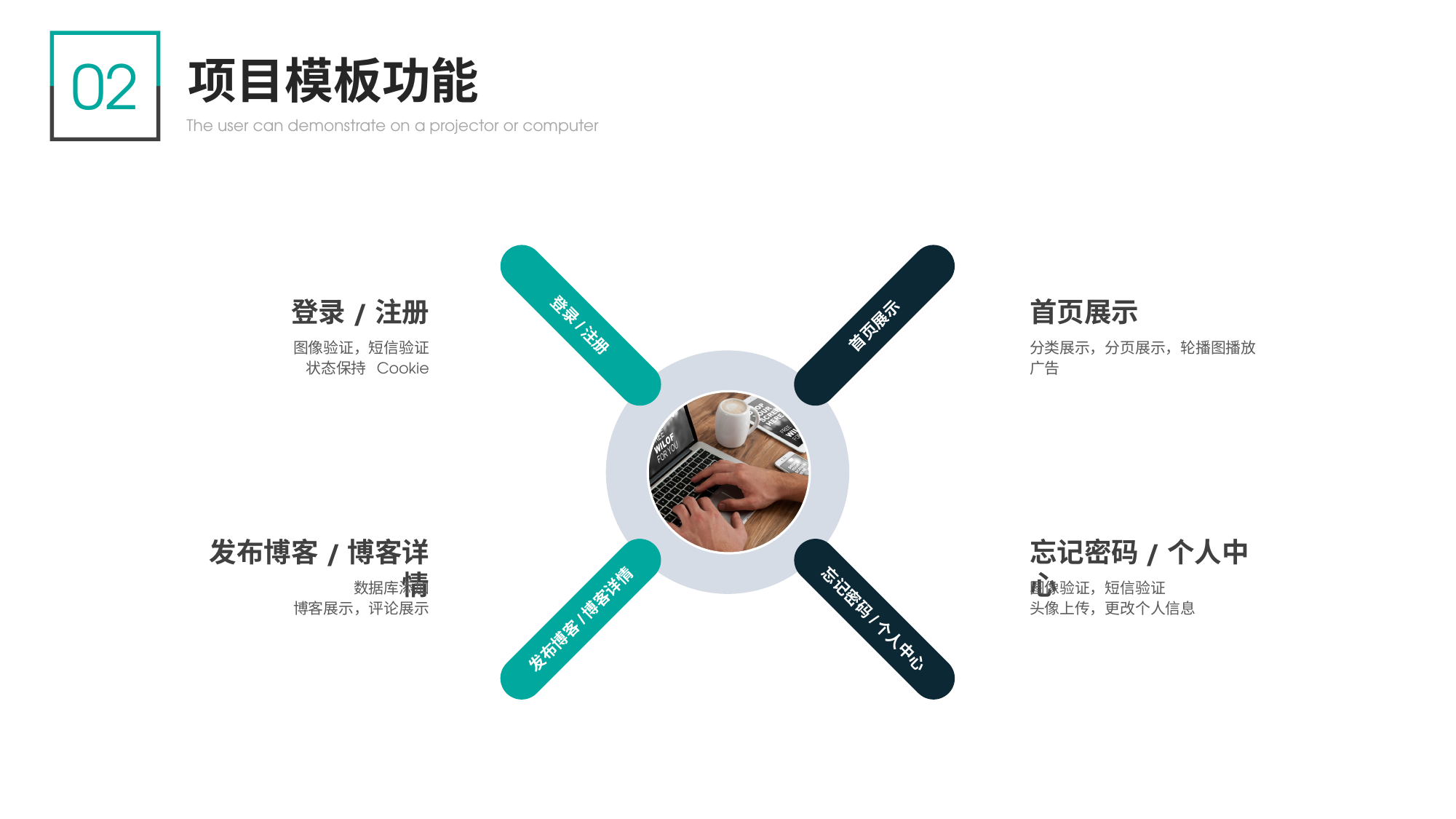

02
项目模板功能
The user can demonstrate on a projector or computer

登录/注册
首页展示

发布博客/博客详情
忘记密码/个人中心
登录/注册
图像验证，短信验证
状态保持  Cookie
首页展示
分类展示，分页展示，轮播图播放广告
发布博客/博客详情
数据库添加
博客展示，评论展示
忘记密码/个人中心
图像验证，短信验证
头像上传，更改个人信息